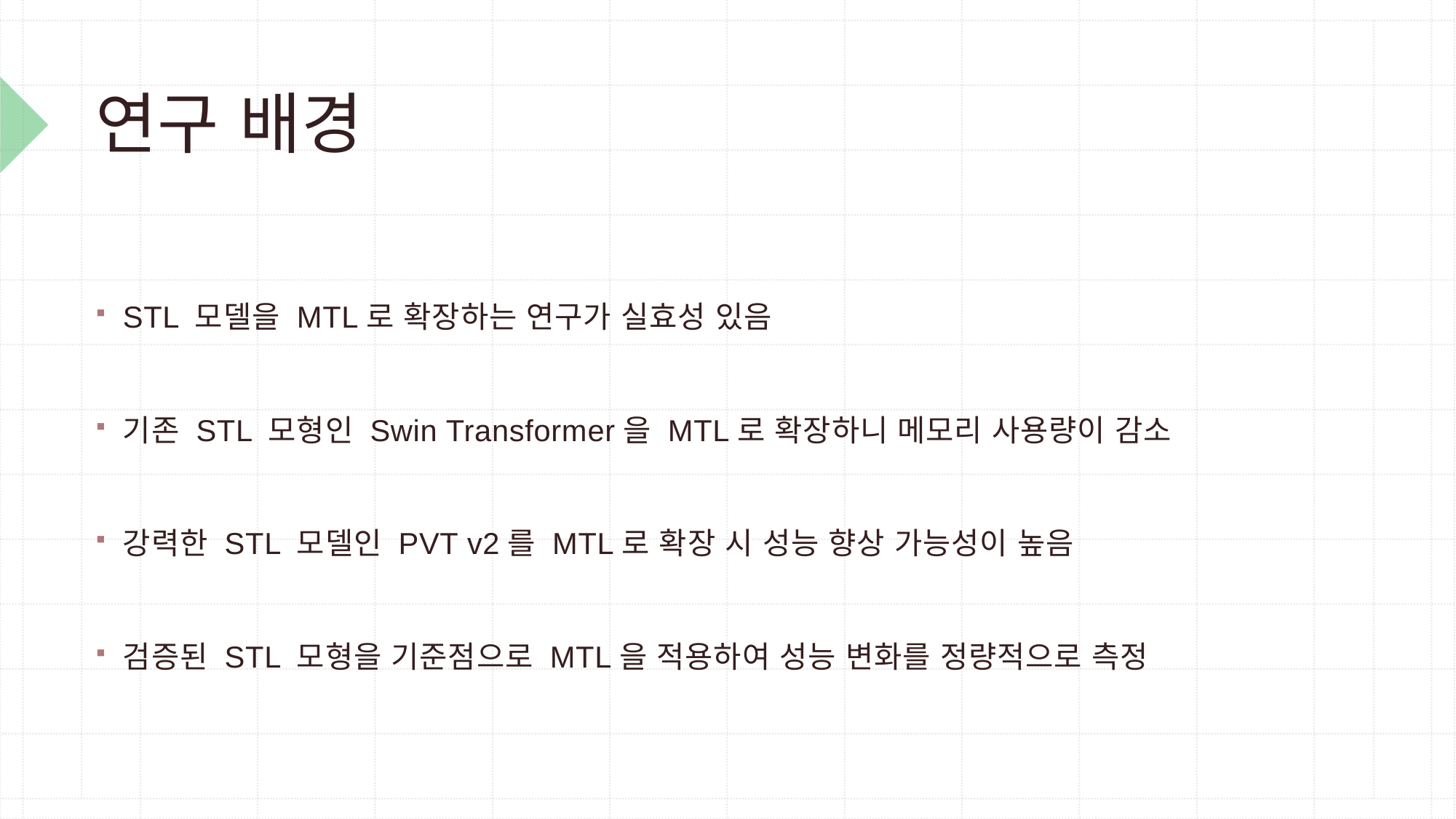

# 연구 배경
STL 모델을 MTL로 확장하는 연구가 실효성 있음

기존 STL 모형인 Swin Transformer을 MTL로 확장하니 메모리 사용량이 감소

강력한 STL 모델인 PVT v2를 MTL로 확장 시 성능 향상 가능성이 높음

검증된 STL 모형을 기준점으로 MTL을 적용하여 성능 변화를 정량적으로 측정